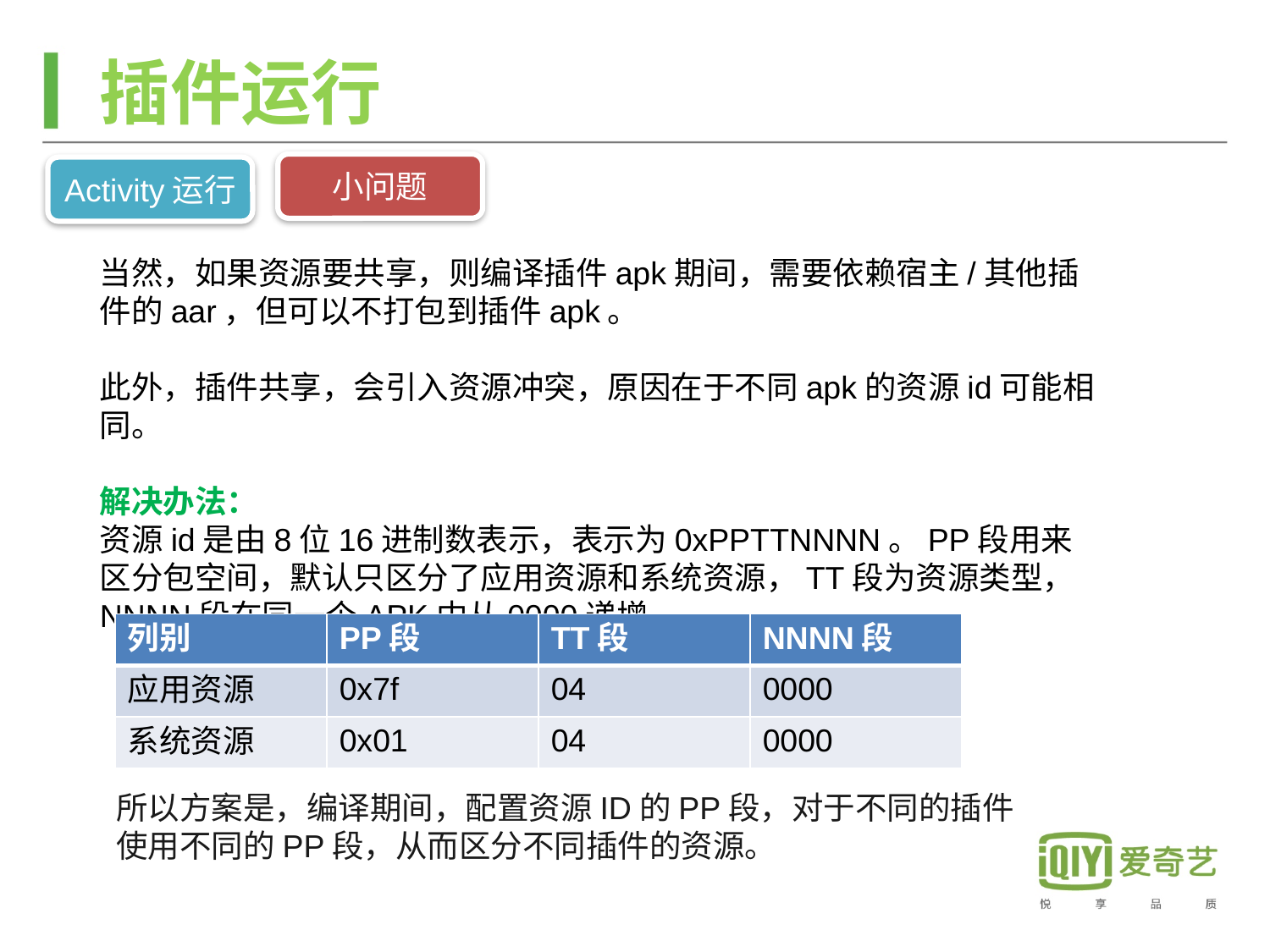

插件运行
小问题
Activity运行
当然，如果资源要共享，则编译插件apk期间，需要依赖宿主/其他插件的aar，但可以不打包到插件apk。

此外，插件共享，会引入资源冲突，原因在于不同apk的资源id可能相同。

解决办法：
资源id是由8位16进制数表示，表示为0xPPTTNNNN。PP段用来区分包空间，默认只区分了应用资源和系统资源，TT段为资源类型，NNNN段在同一个APK中从0000递增。
| 列别 | PP段 | TT段 | NNNN段 |
| --- | --- | --- | --- |
| 应用资源 | 0x7f | 04 | 0000 |
| 系统资源 | 0x01 | 04 | 0000 |
所以方案是，编译期间，配置资源ID的PP段，对于不同的插件使用不同的PP段，从而区分不同插件的资源。